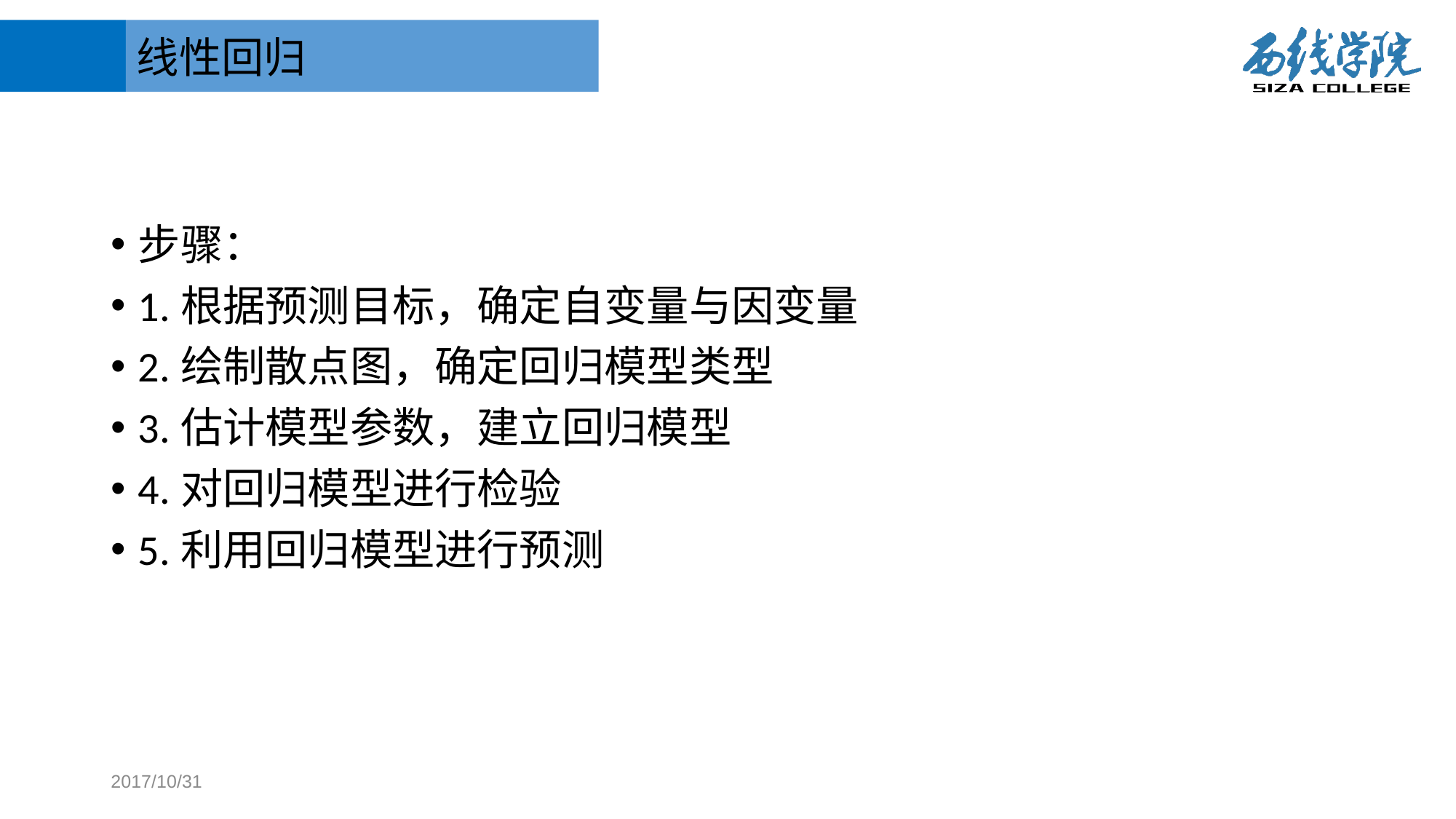

# 线性回归
步骤：
1.根据预测目标，确定自变量与因变量
2.绘制散点图，确定回归模型类型
3.估计模型参数，建立回归模型
4.对回归模型进行检验
5.利用回归模型进行预测

2017/10/31